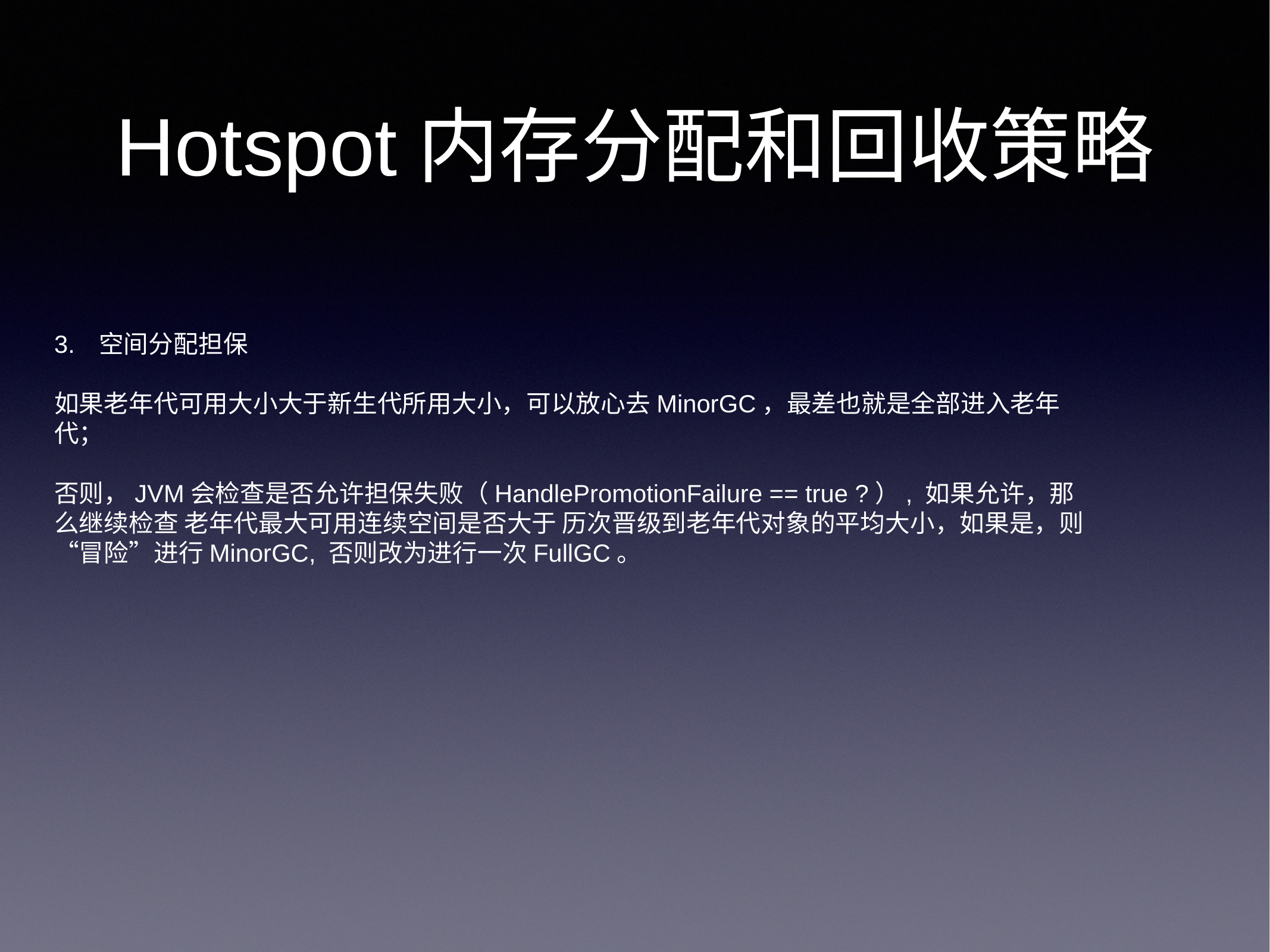

# Hotspot内存分配和回收策略
空间分配担保

如果老年代可用大小大于新生代所用大小，可以放心去MinorGC，最差也就是全部进入老年代；

否则，JVM会检查是否允许担保失败（HandlePromotionFailure == true ?）, 如果允许，那么继续检查 老年代最大可用连续空间是否大于 历次晋级到老年代对象的平均大小，如果是，则“冒险”进行MinorGC, 否则改为进行一次FullGC。